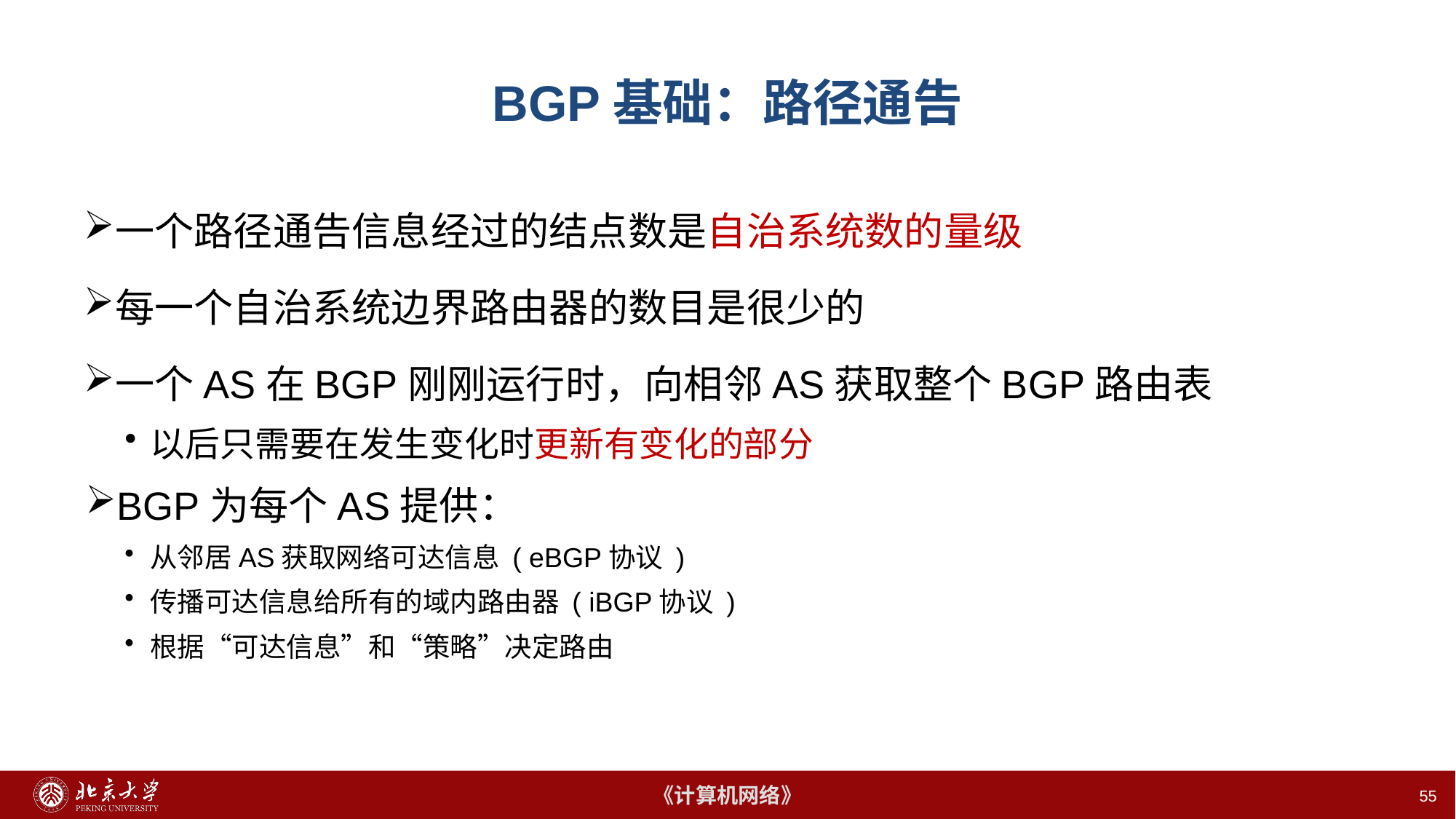

55
# BGP基础：路径通告
一个路径通告信息经过的结点数是自治系统数的量级
每一个自治系统边界路由器的数目是很少的
一个AS在BGP刚刚运行时，向相邻AS获取整个BGP路由表
以后只需要在发生变化时更新有变化的部分
BGP为每个AS提供：
从邻居AS获取网络可达信息 ( eBGP协议 )
传播可达信息给所有的域内路由器 ( iBGP协议 )
根据“可达信息”和“策略”决定路由